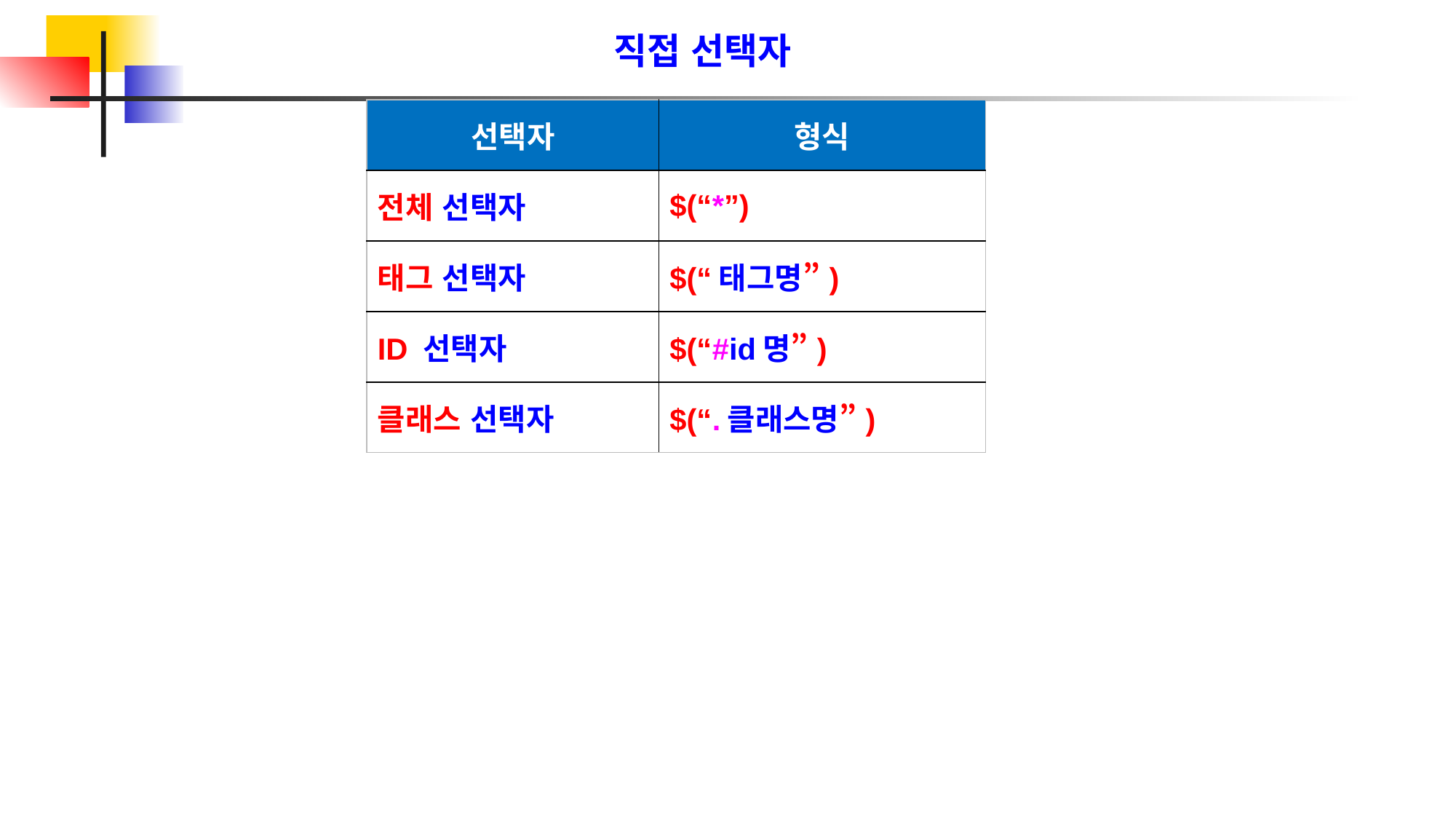

직접 선택자
| 선택자 | 형식 |
| --- | --- |
| 전체 선택자 | $(“\*”) |
| 태그 선택자 | $(“태그명”) |
| ID 선택자 | $(“#id명”) |
| 클래스 선택자 | $(“.클래스명”) |